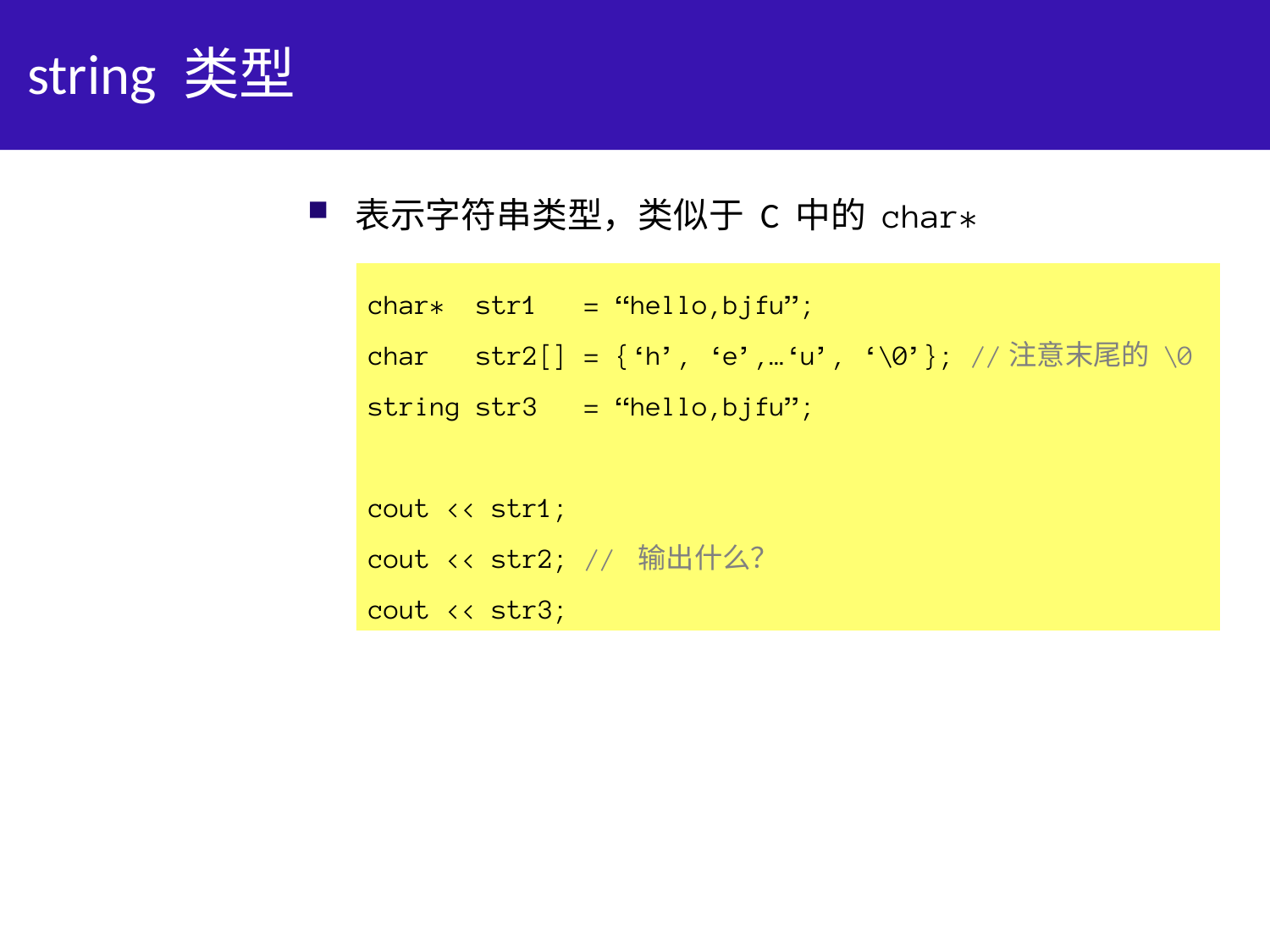

# string 类型
表示字符串类型，类似于 C 中的 char*
char*  str1   = “hello,bjfu”;
char   str2[] = {‘h’, ‘e’,…‘u’, ‘\0’}; //注意末尾的 \0
string str3   = “hello,bjfu”;

cout << str1;
cout << str2; // 输出什么？
cout << str3;
73